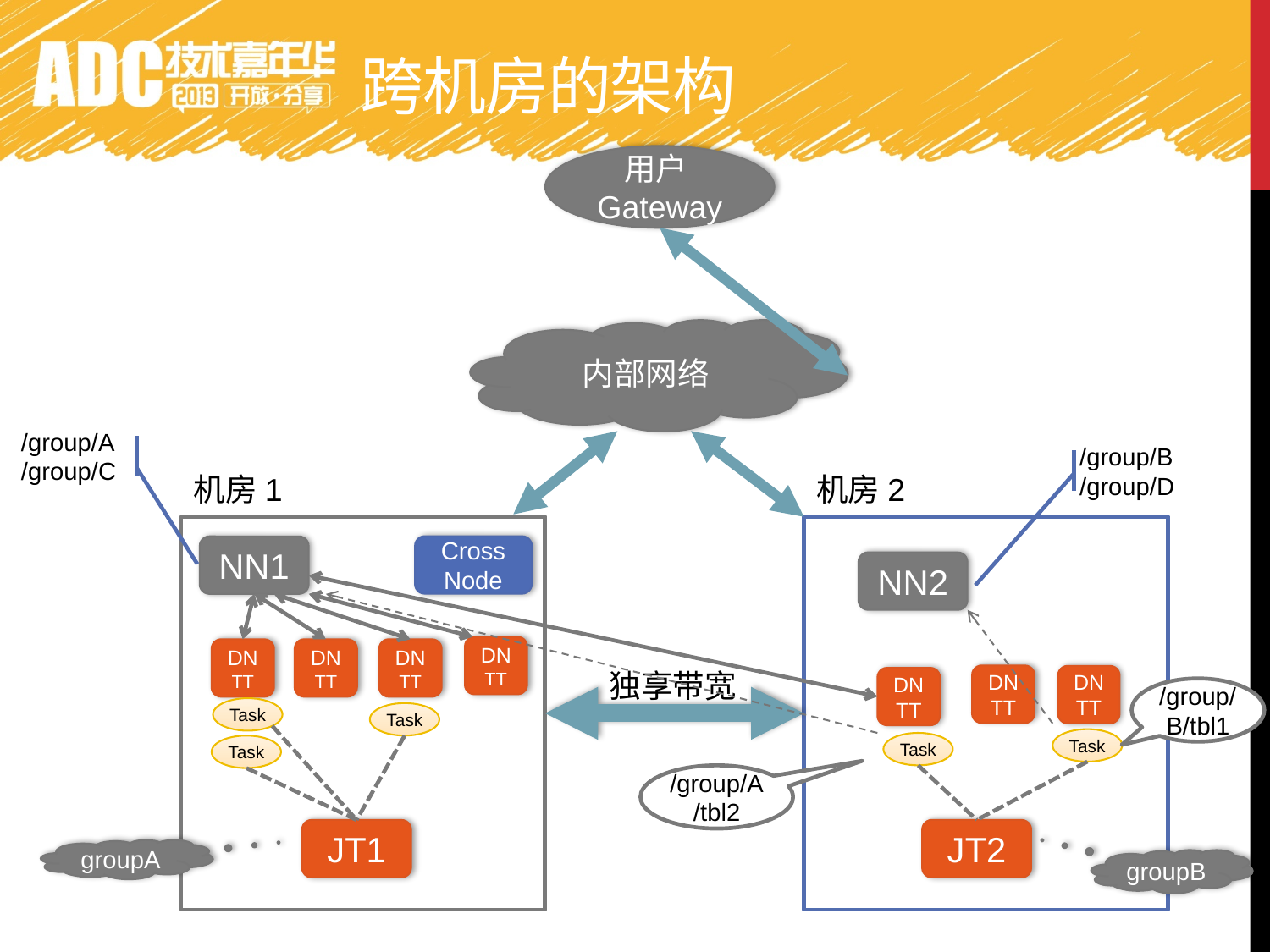

# 跨机房的架构
用户Gateway
内部网络
/group/A
/group/C
/group/B
/group/D
机房1
机房2

Cross
Node
NN1
NN2
DN
TT
DN
TT
DN
TT
DN
TT
独享带宽
DN
TT
DN
TT
DN
TT
/group/B/tbl1
Task
Task
Task
Task
Task
/group/A
/tbl2
JT1
JT2
groupA
groupB